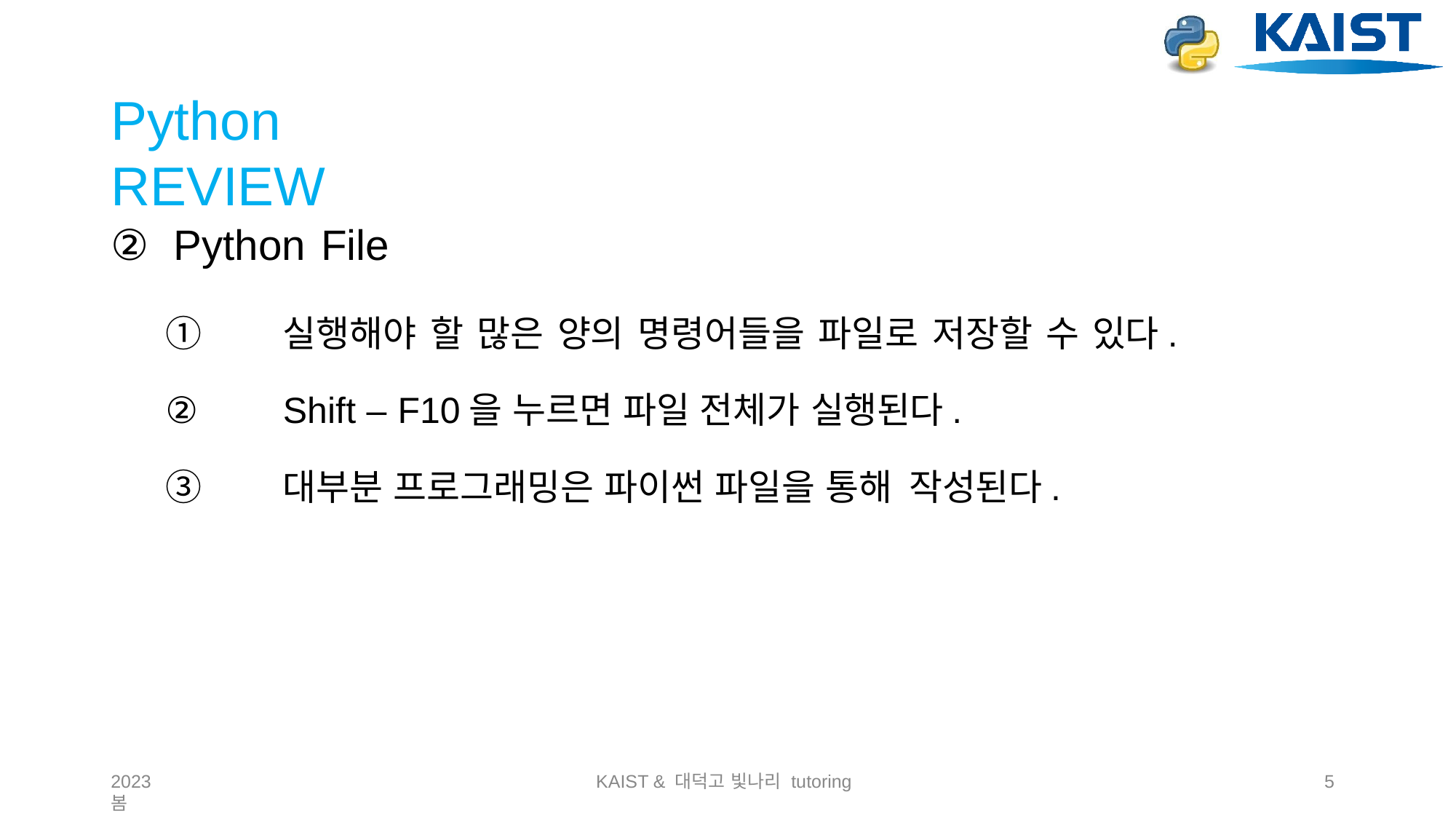

# Python REVIEW
②	Python File

①	실행해야 할 많은 양의 명령어들을 파일로 저장할 수 있다.

②	Shift – F10을 누르면 파일 전체가 실행된다.

③	대부분 프로그래밍은 파이썬 파일을 통해 작성된다.
2023 봄
KAIST & 대덕고 빛나리 tutoring
5